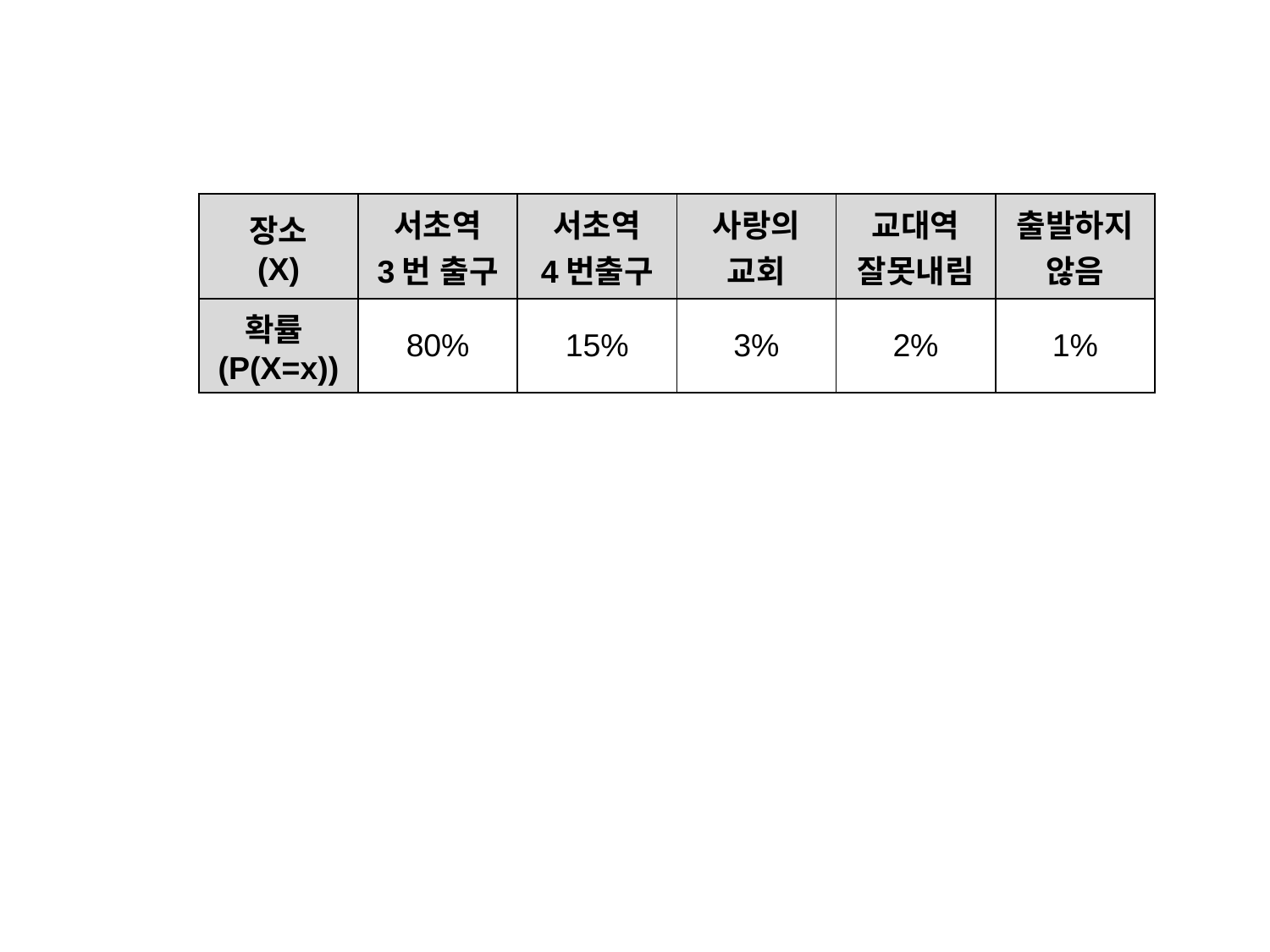

| 장소 (X) | 서초역 3번 출구 | 서초역 4번출구 | 사랑의 교회 | 교대역 잘못내림 | 출발하지 않음 |
| --- | --- | --- | --- | --- | --- |
| 확률(P(X=x)) | 80% | 15% | 3% | 2% | 1% |